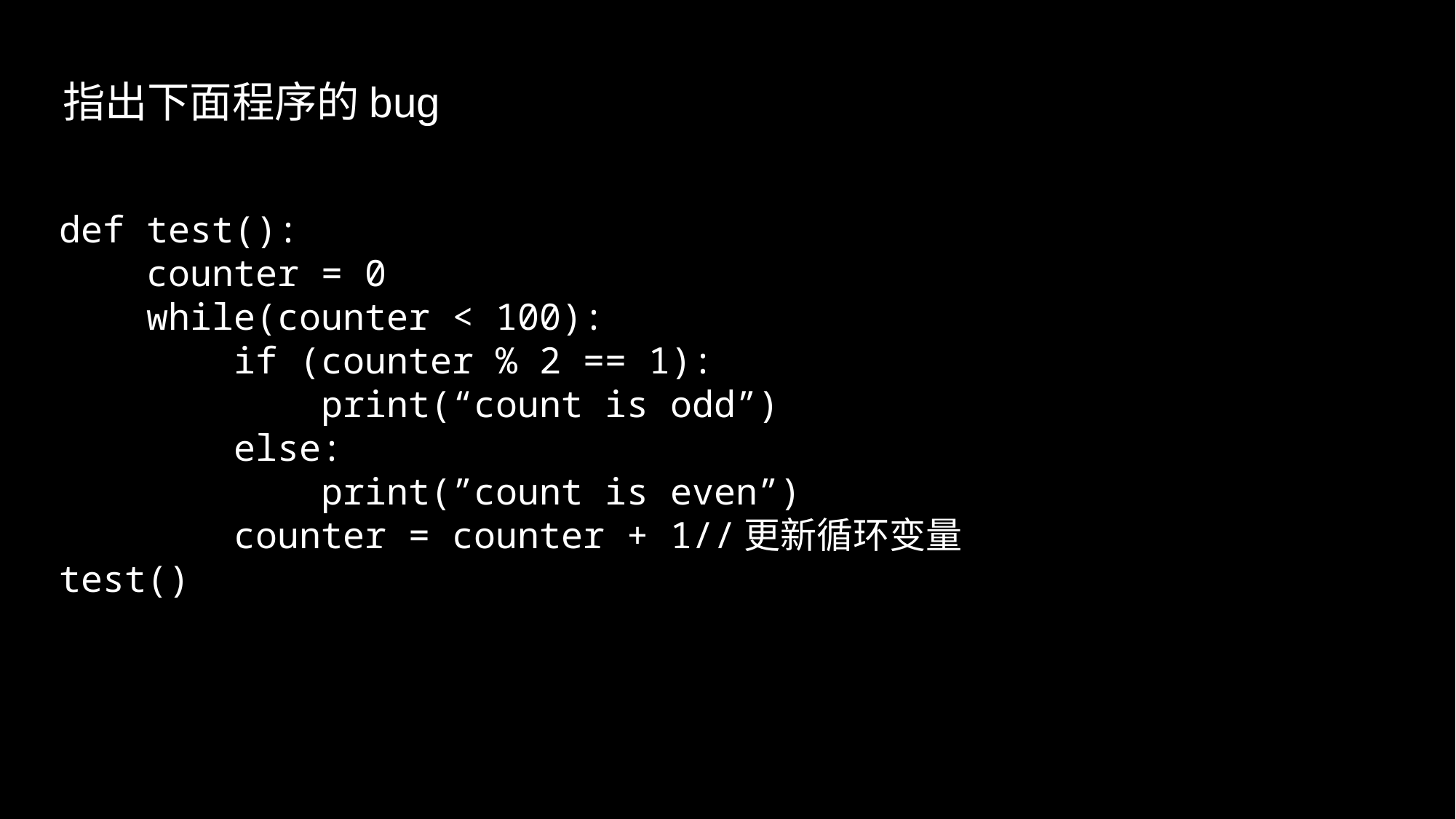

指出下面程序的bug
def test():
    counter = 0
    while(counter < 100):
        if (counter % 2 == 1):
            print(“count is odd”)
        else:
            print(”count is even”)
        counter = counter + 1//更新循环变量
test()